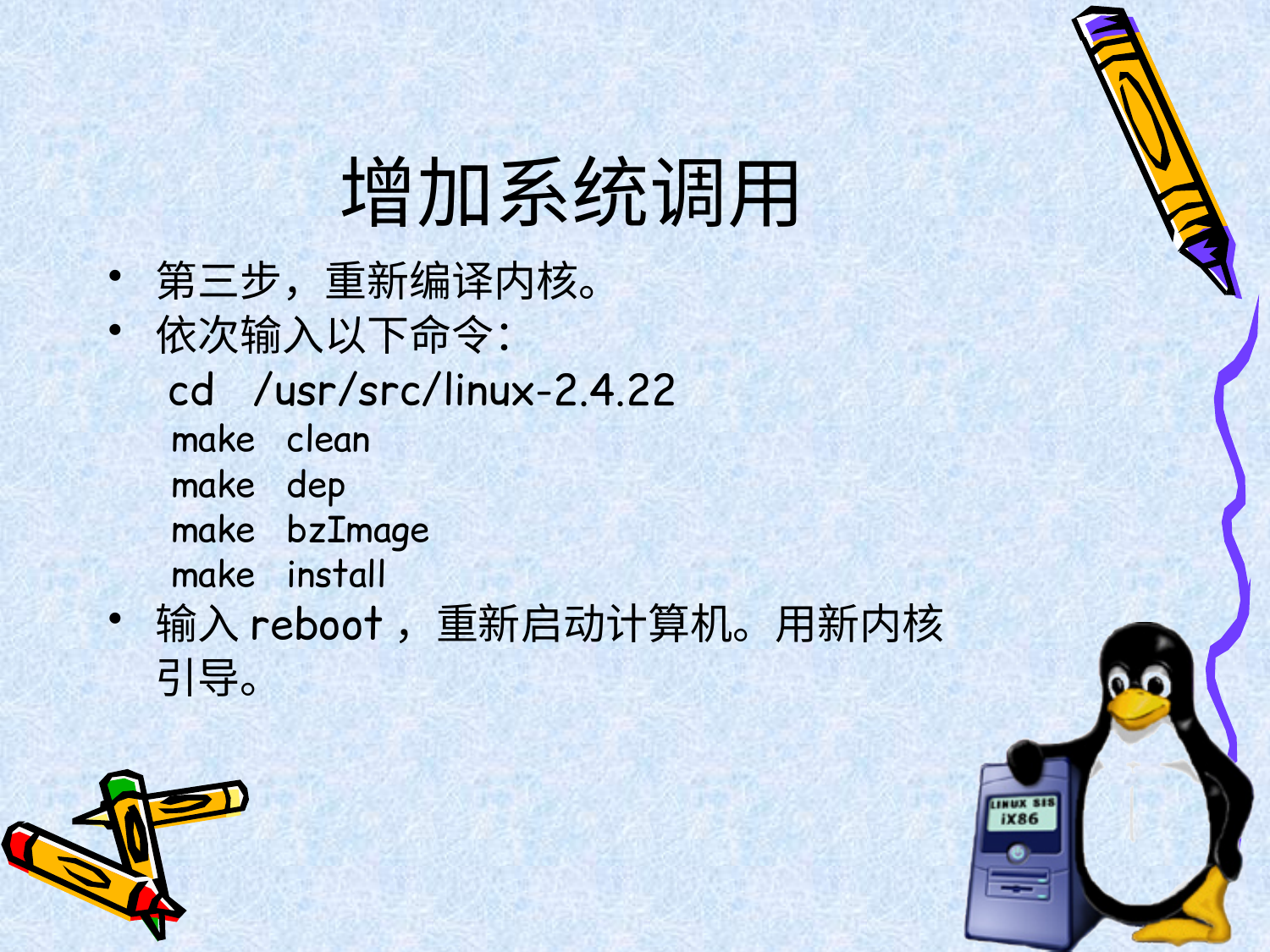

# 增加系统调用
第三步，重新编译内核。
依次输入以下命令：
	 cd   /usr/src/linux-2.4.22
make   clean
make   dep
make   bzImage
make   install
输入reboot，重新启动计算机。用新内核
	引导。